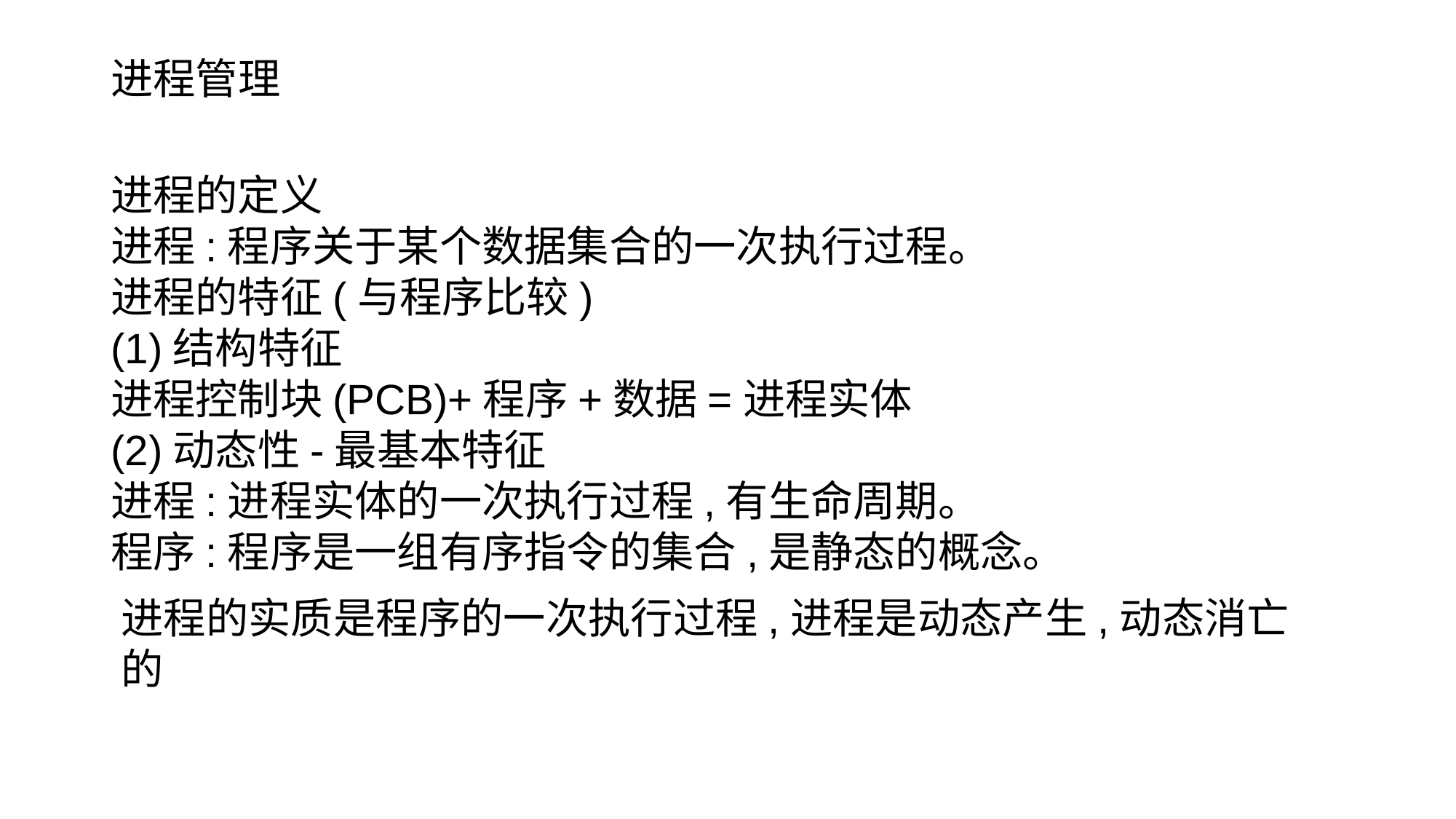

# 进程管理
进程的定义
进程:程序关于某个数据集合的一次执行过程。
进程的特征(与程序比较)
(1)结构特征
进程控制块(PCB)+程序+数据=进程实体
(2)动态性-最基本特征
进程:进程实体的一次执行过程,有生命周期。
程序:程序是一组有序指令的集合,是静态的概念。
进程的实质是程序的一次执行过程,进程是动态产生,动态消亡的